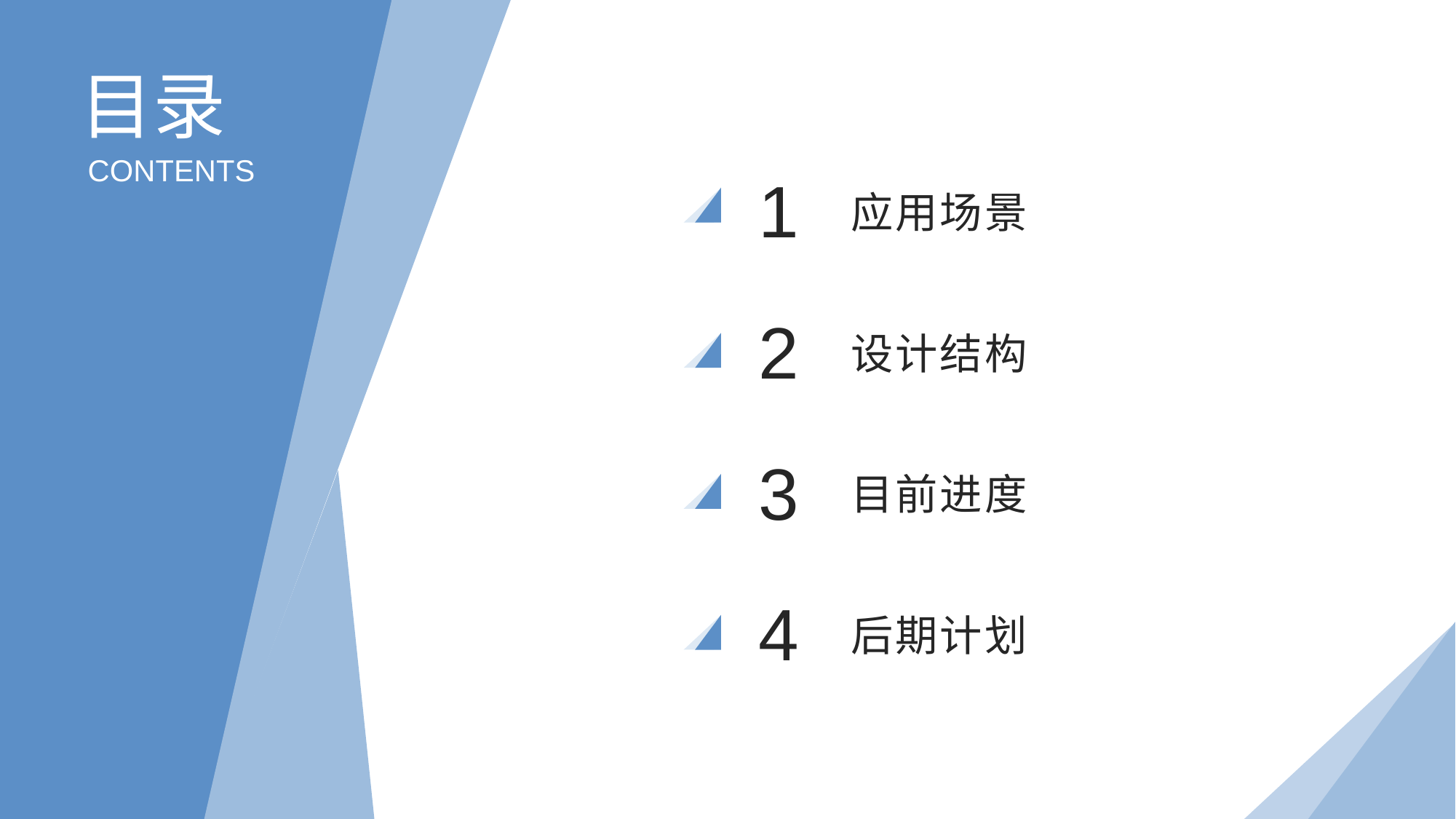

目录
CONTENTS
1
应用场景

2
设计结构

3
目前进度

4
后期计划